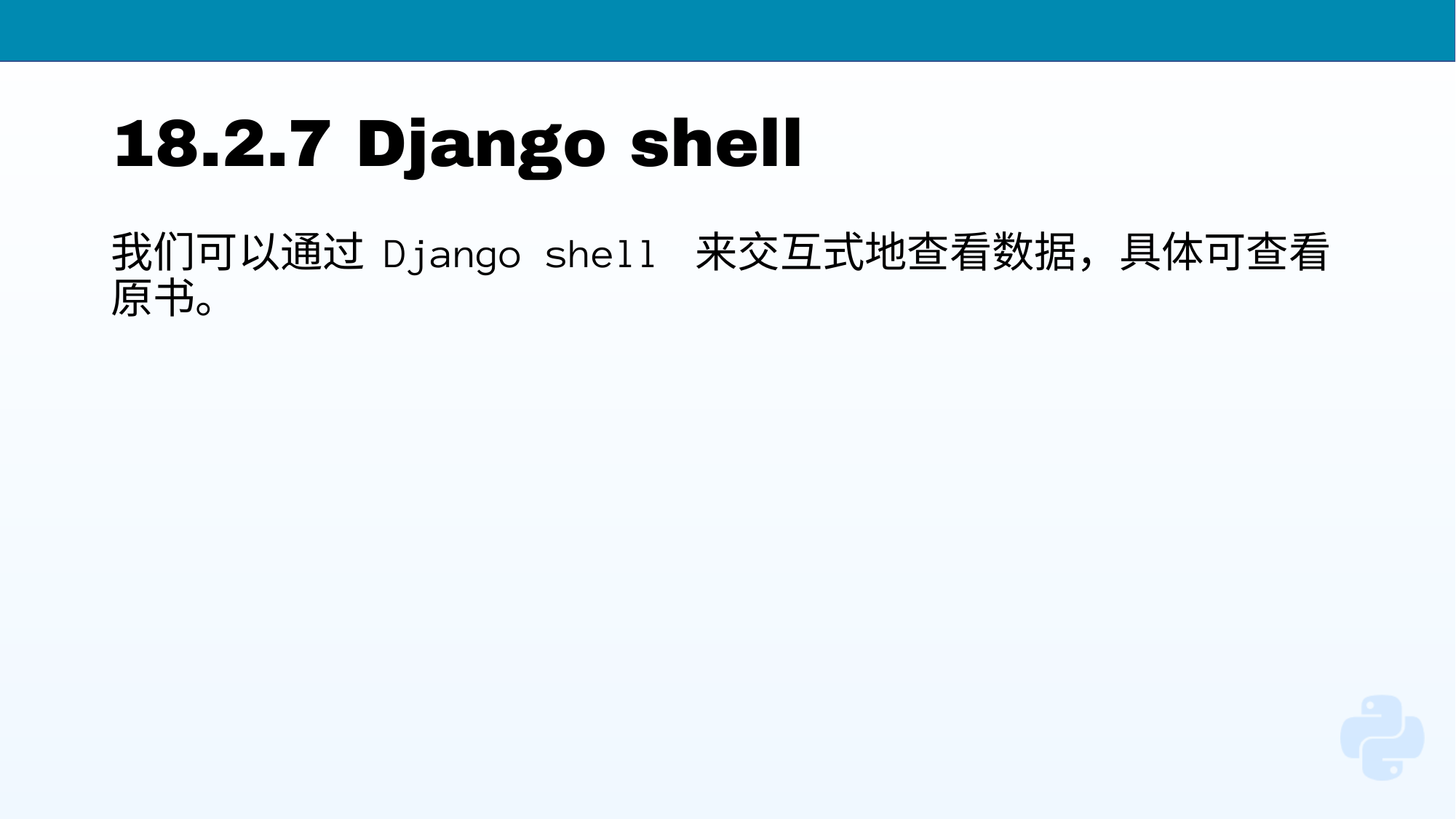

# 18.2.7 Django shell
我们可以通过 Django shell 来交互式地查看数据，具体可查看原书。